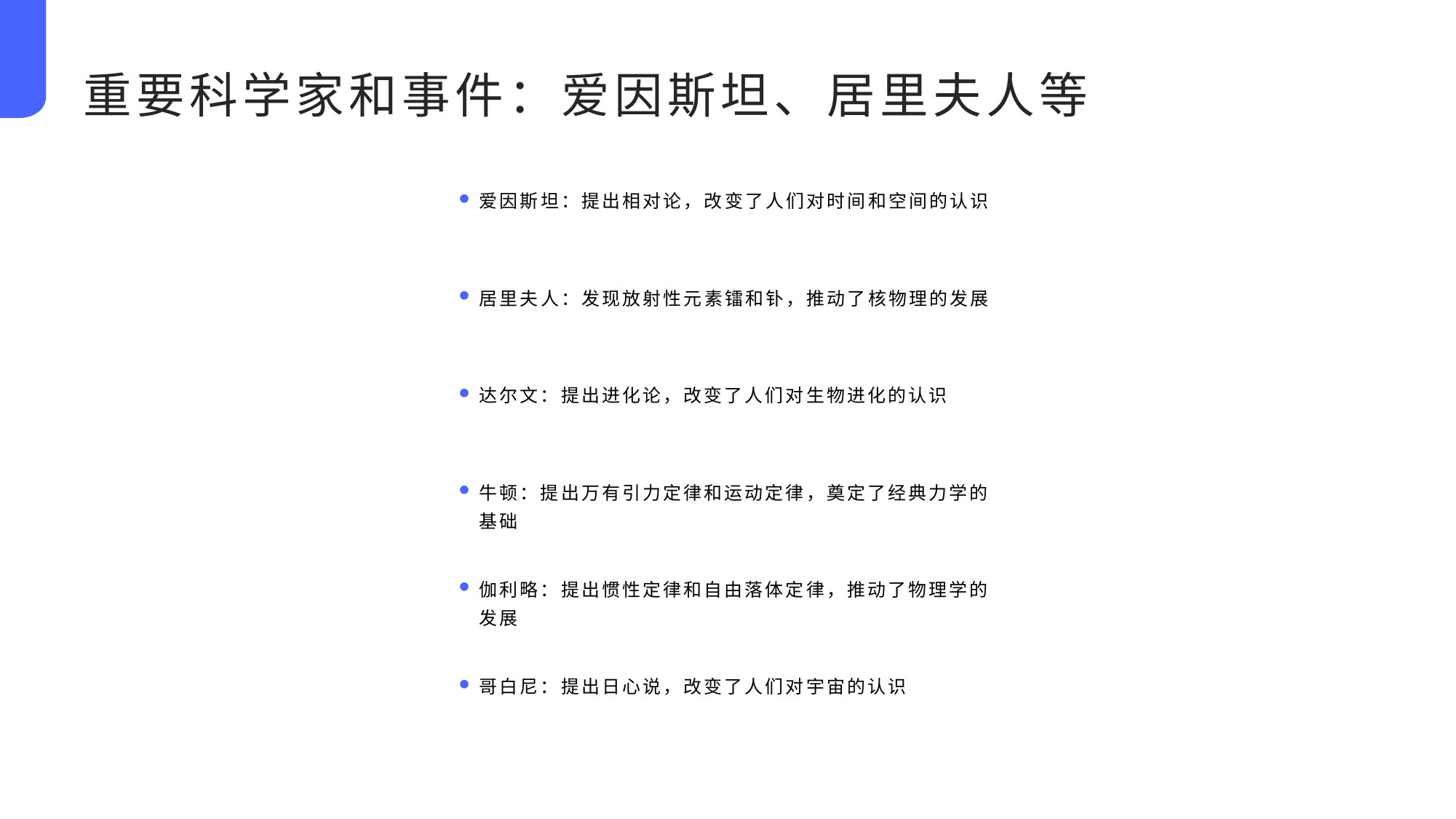

重要科学家和事件：爱因斯坦、居里夫人等
爱因斯坦：提出相对论，改变了人们对时间和空间的认识
居里夫人：发现放射性元素镭和钋，推动了核物理的发展
达尔文：提出进化论，改变了人们对生物进化的认识
牛顿：提出万有引力定律和运动定律，奠定了经典力学的基础
伽利略：提出惯性定律和自由落体定律，推动了物理学的发展
哥白尼：提出日心说，改变了人们对宇宙的认识